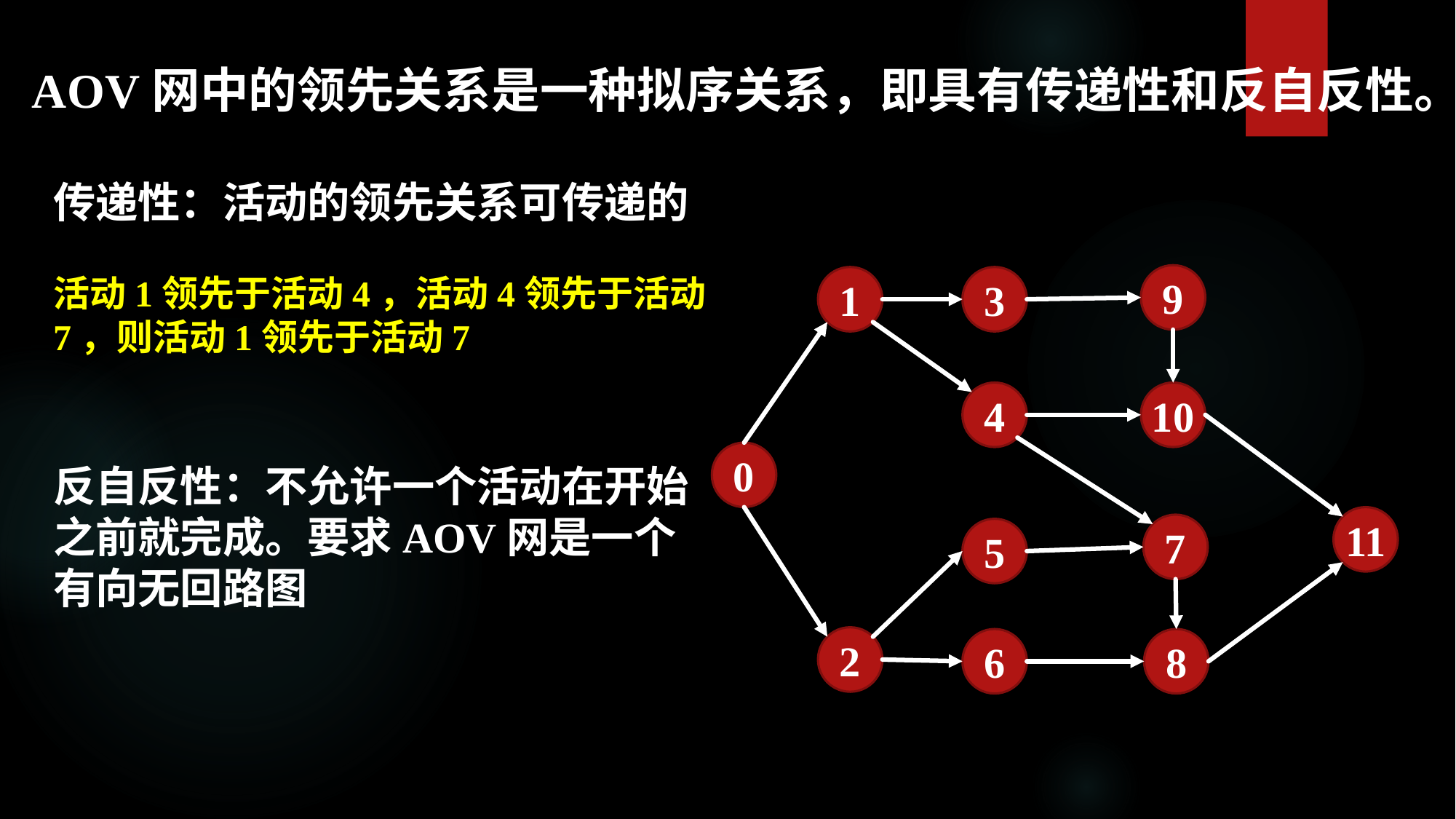

AOV网中的领先关系是一种拟序关系，即具有传递性和反自反性。
传递性：活动的领先关系可传递的

活动1领先于活动4，活动4领先于活动7，则活动1领先于活动7

反自反性：不允许一个活动在开始之前就完成。要求AOV网是一个有向无回路图
9
1
3
4
10
0
11
7
5
2
6
8